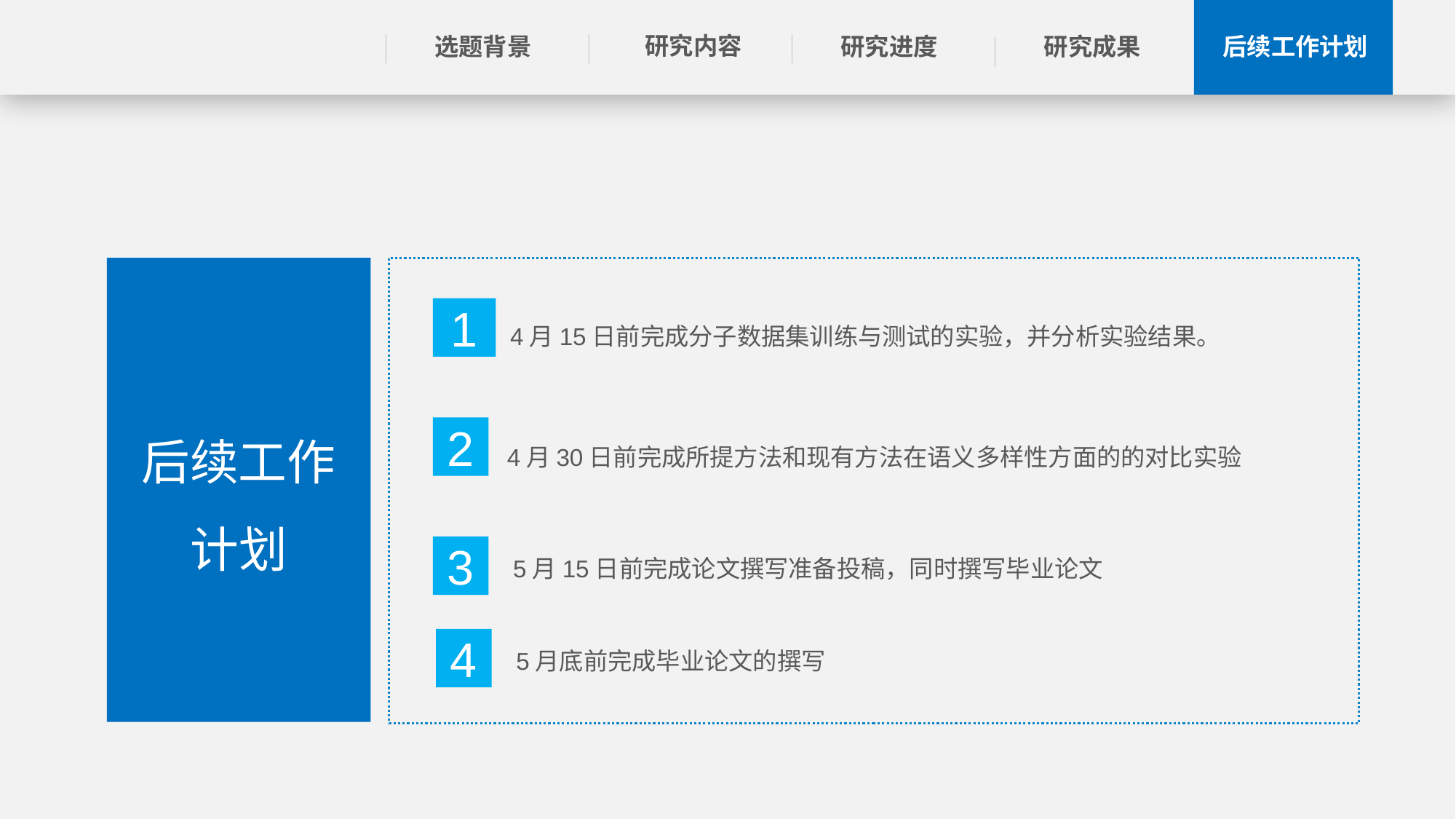

研究内容
选题背景
研究进度
后续工作计划
研究成果

后续工作计划
1
4月15日前完成分子数据集训练与测试的实验，并分析实验结果。
2
4月30日前完成所提方法和现有方法在语义多样性方面的的对比实验
5月15日前完成论文撰写准备投稿，同时撰写毕业论文
3
5月底前完成毕业论文的撰写
4